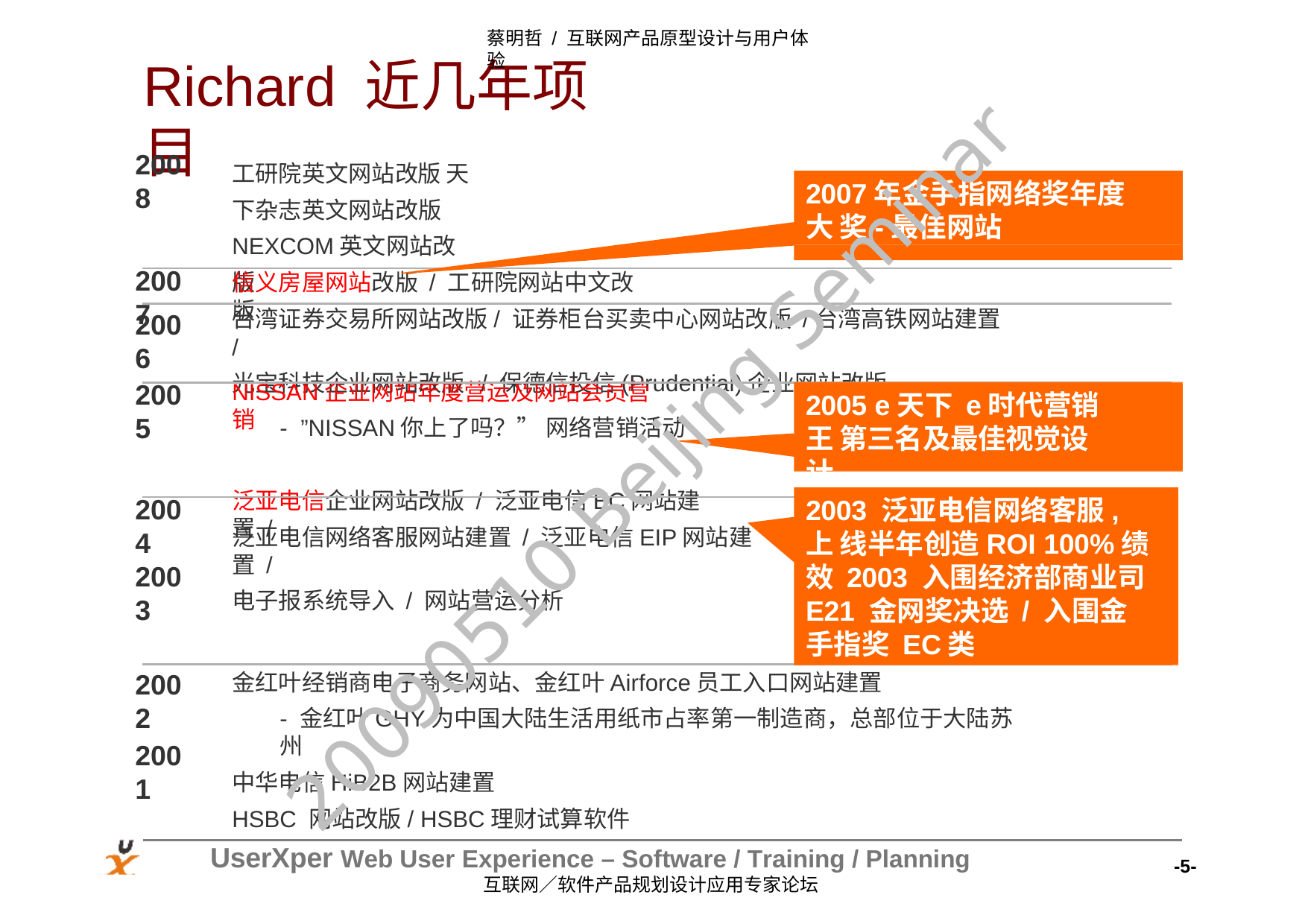

蔡明哲 / 互联网产品原型设计与用户体验
Richard 近几年项目
2008
工研院英文网站改版 天下杂志英文网站改版 NEXCOM英文网站改版

2007年金手指网络奖年度大 奖-最佳网站
2007
信义房屋网站改版 / 工研院网站中文改版

台湾证券交易所网站改版/ 证券柜台买卖中心网站改版 /台湾高铁网站建置 /

光宝科技企业网站改版  / 保德信投信(Prudential)企业网站改版
2006
NISSAN企业网站年度营运及网站会员营销
2005

2005 e天下 e时代营销王 第三名及最佳视觉设计
-  ”NISSAN你上了吗？” 网络营销活动
20090510 Beijing Seminar
泛亚电信企业网站改版 / 泛亚电信EC网站建置 /

2004
2003
2003 泛亚电信网络客服, 上 线半年创造ROI 100%绩效 2003 入围经济部商业司E21 金网奖决选 / 入围金手指奖 EC类

泛亚电信网络客服网站建置 / 泛亚电信EIP网站建置 /

电子报系统导入 / 网站营运分析

2002
金红叶经销商电子商务网站、金红叶Airforce员工入口网站建置

- 金红叶GHY为中国大陆生活用纸市占率第一制造商，总部位于大陆苏州

中华电信HiB2B网站建置

HSBC 网站改版/ HSBC理财试算软件
2001

UserXper Web User Experience – Software / Training / Planning
互联网／软件产品规划设计应用专家论坛
-5-